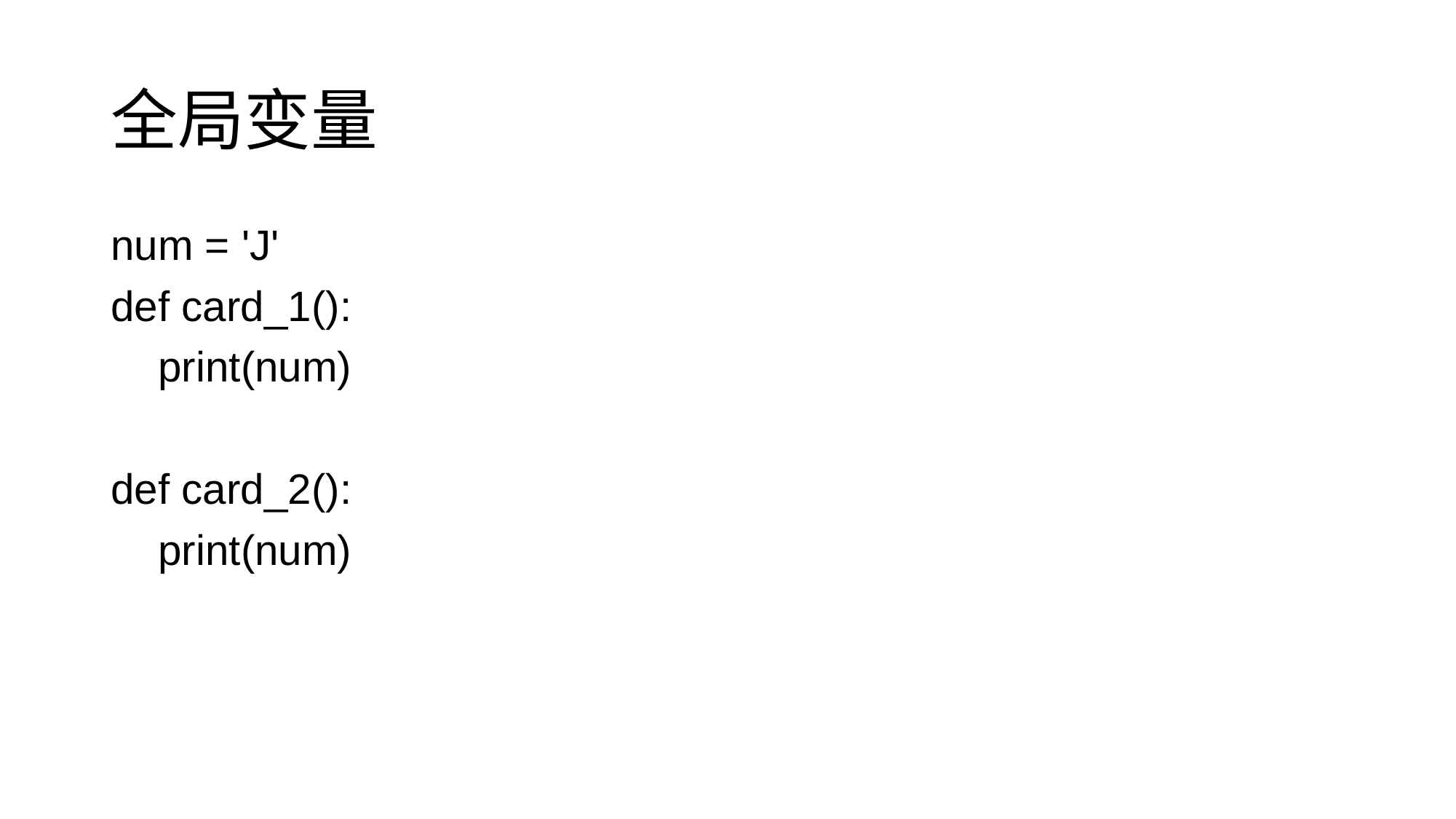

# 全局变量
num = 'J'
def card_1():
    print(num)

def card_2():
    print(num)